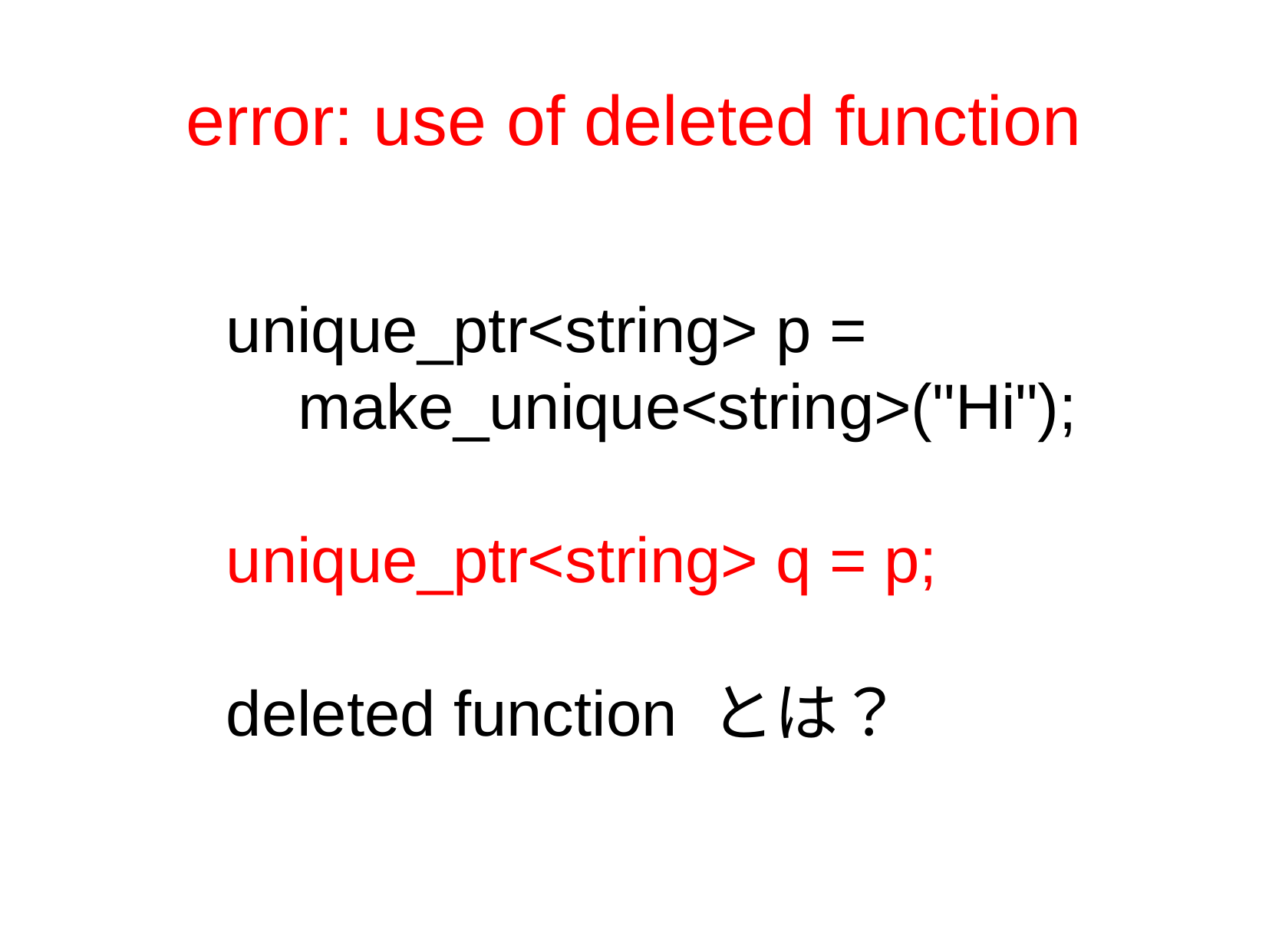

error: use of deleted function
unique_ptr<string> p =
    make_unique<string>("Hi");

unique_ptr<string> q = p;

deleted function とは？